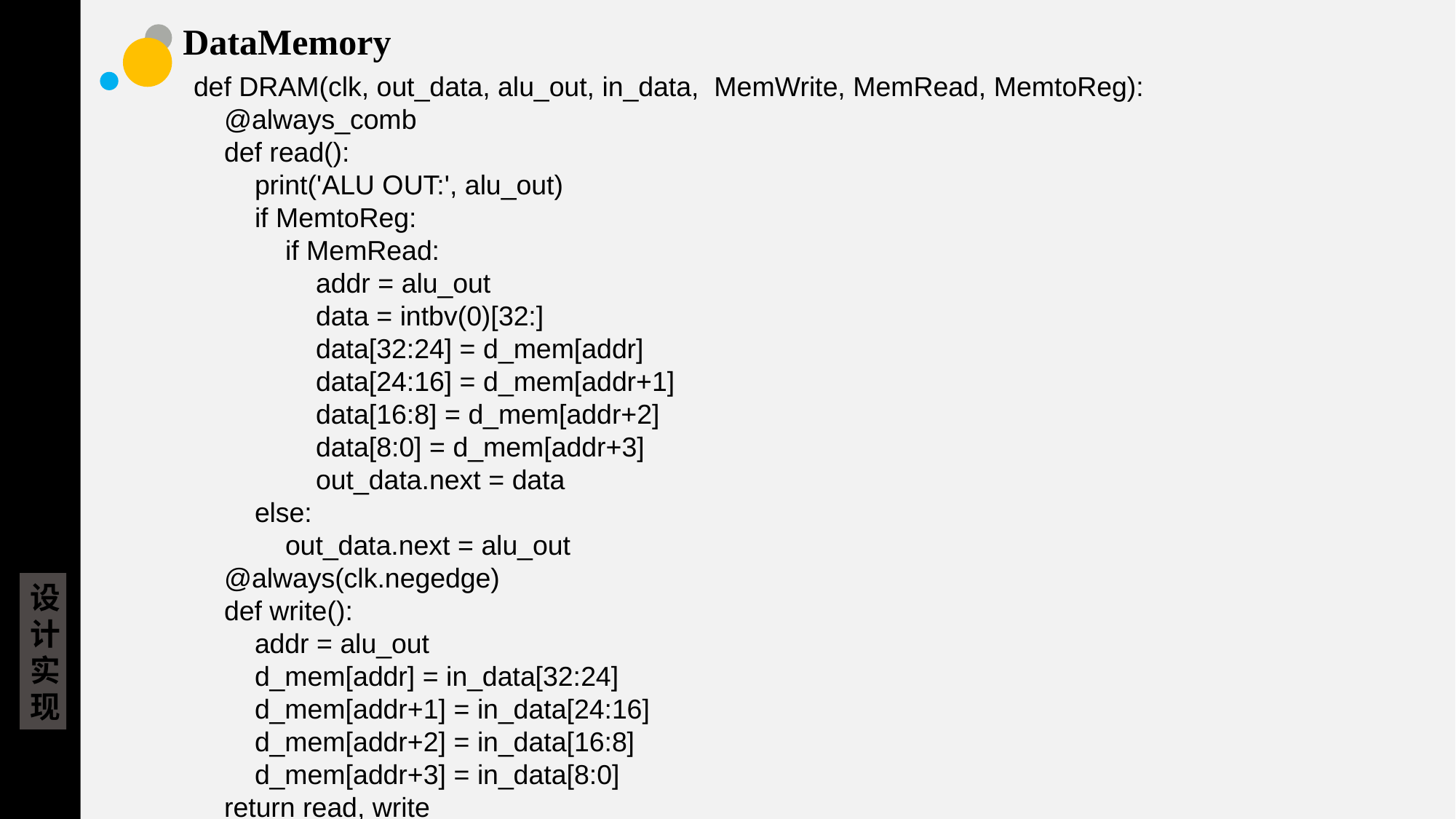

# DataMemory

问题提出
def DRAM(clk, out_data, alu_out, in_data,  MemWrite, MemRead, MemtoReg):
    @always_comb
    def read():
        print('ALU OUT:', alu_out)
        if MemtoReg:
            if MemRead:
                addr = alu_out
                data = intbv(0)[32:]
                data[32:24] = d_mem[addr]
                data[24:16] = d_mem[addr+1]
                data[16:8] = d_mem[addr+2]
                data[8:0] = d_mem[addr+3]
                out_data.next = data
        else:
            out_data.next = alu_out
    @always(clk.negedge)
    def write():
        addr = alu_out
        d_mem[addr] = in_data[32:24]
        d_mem[addr+1] = in_data[24:16]
        d_mem[addr+2] = in_data[16:8]
        d_mem[addr+3] = in_data[8:0]
    return read, write
文献综述
设计实现